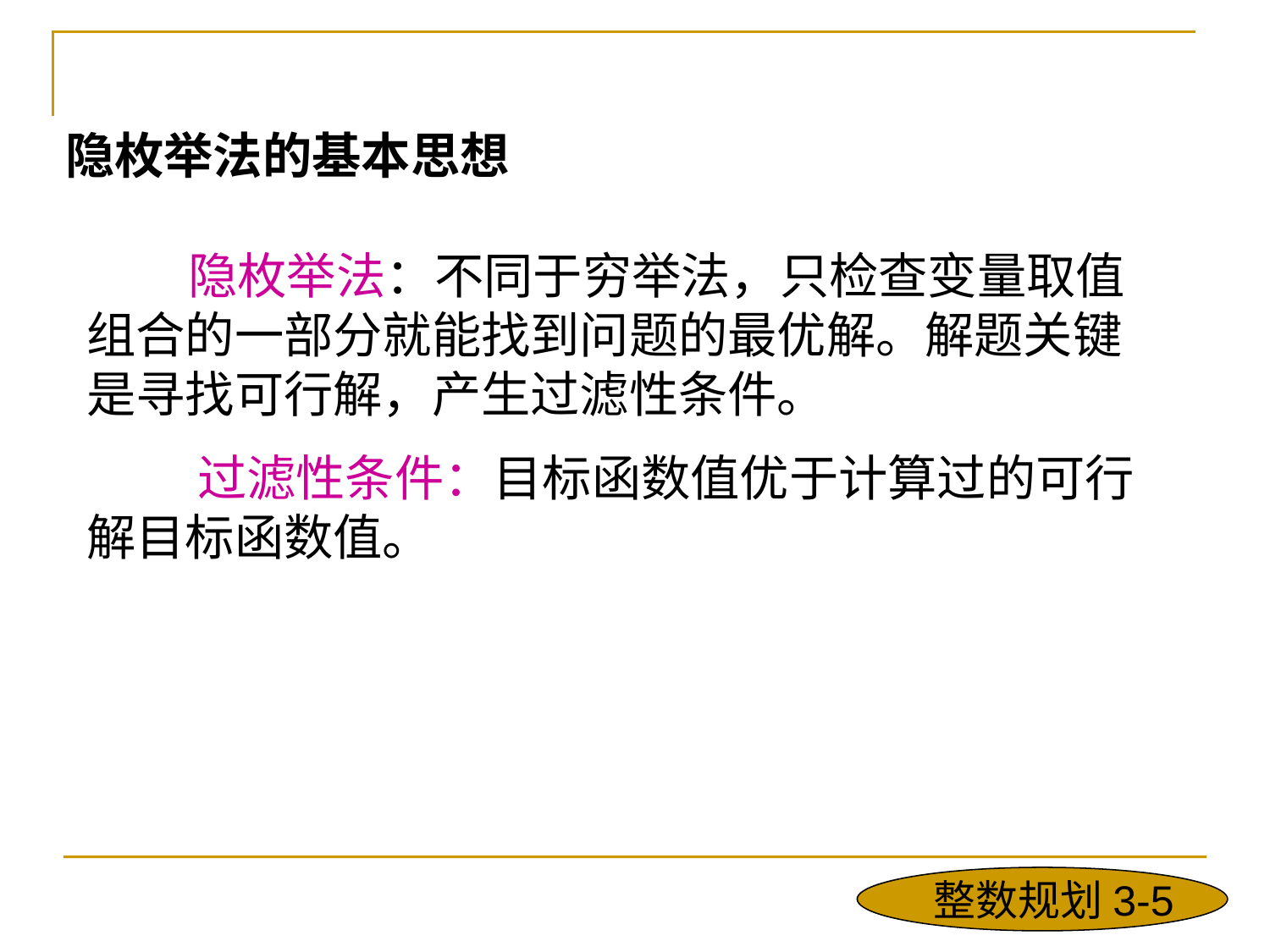

隐枚举法：不同于穷举法，只检查变量取值组合的一部分就能找到问题的最优解。解题关键是寻找可行解，产生过滤性条件。
         过滤性条件：目标函数值优于计算过的可行解目标函数值。
隐枚举法的基本思想

整数规划3-5